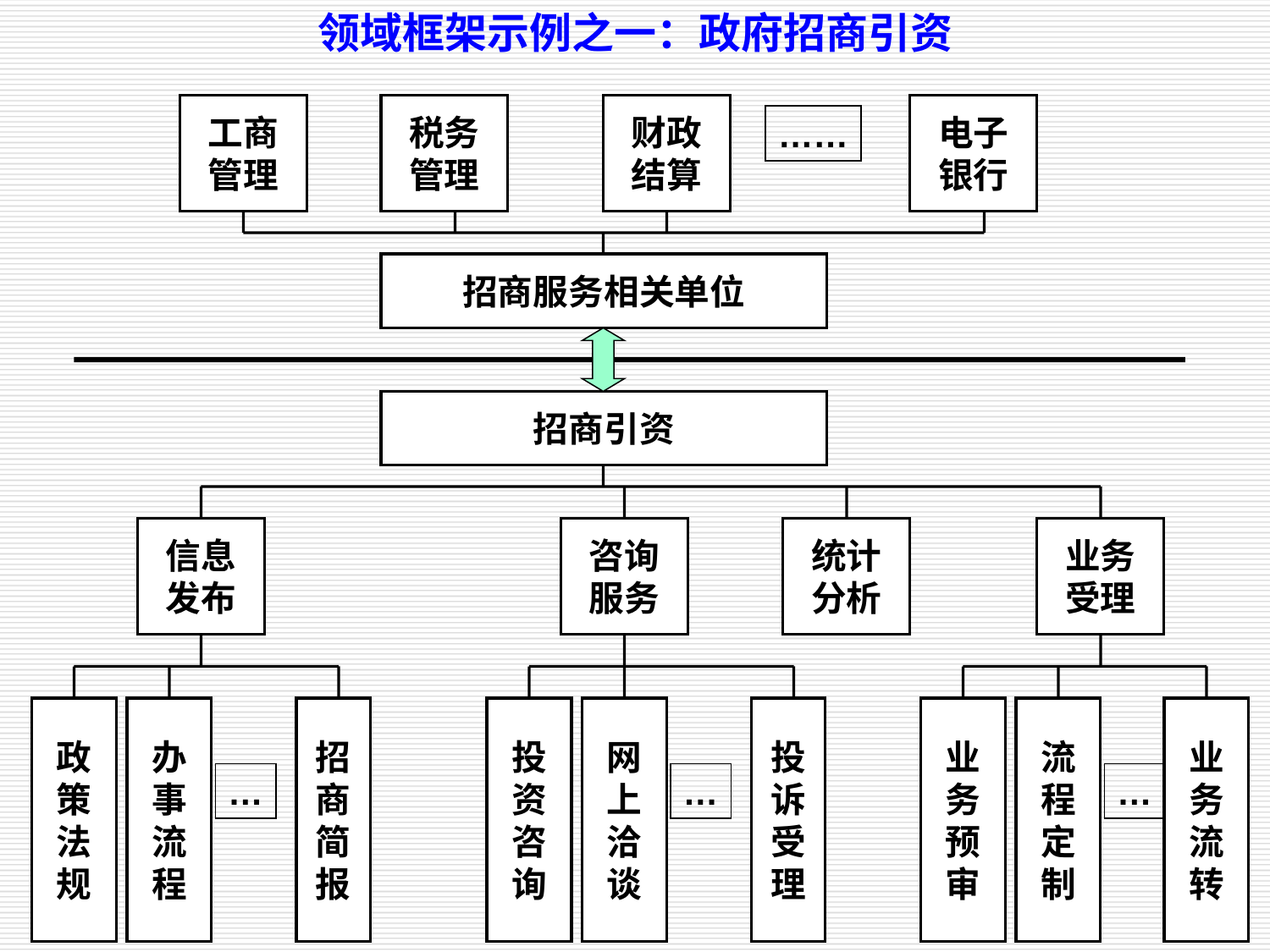

领域框架示例之一：政府招商引资
工商
管理
税务
管理
财政
结算
电子
银行
……

招商服务相关单位

招商引资

信息
发布
咨询
服务
统计
分析
业务
受理

政
策
法
规
办
事
流
程
招
商
简
报
投
资
咨
询
网
上
洽
谈
投
诉
受
理
业
务
预
审
流
程
定
制
业
务
流
转
…
…
…